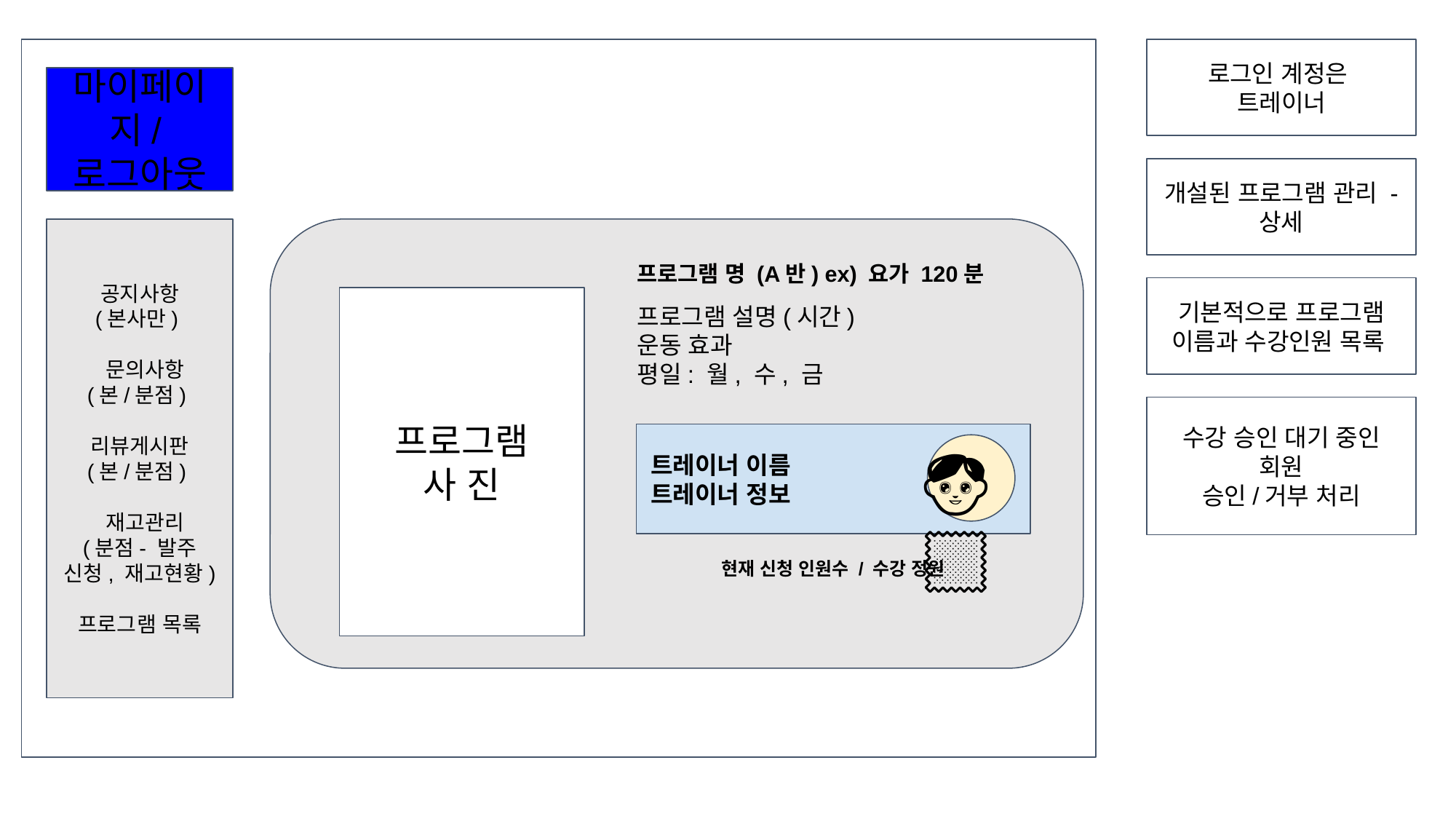

로그인 계정은
트레이너
마이페이지/로그아웃
개설된 프로그램 관리 - 상세
공지사항
(본사만)

 문의사항
(본/분점)

리뷰게시판
(본/분점)

 재고관리
(분점- 발주 신청, 재고현황)

프로그램 목록

프로그램 명 (A반) ex) 요가 120분
기본적으로 프로그램 이름과 수강인원 목록
프로그램 설명(시간)
운동 효과
평일: 월, 수, 금
프로그램
사 진
수강 승인 대기 중인 회원
승인/거부 처리
👦🏻
트레이너 이름
트레이너 정보

현재 신청 인원수 / 수강 정원